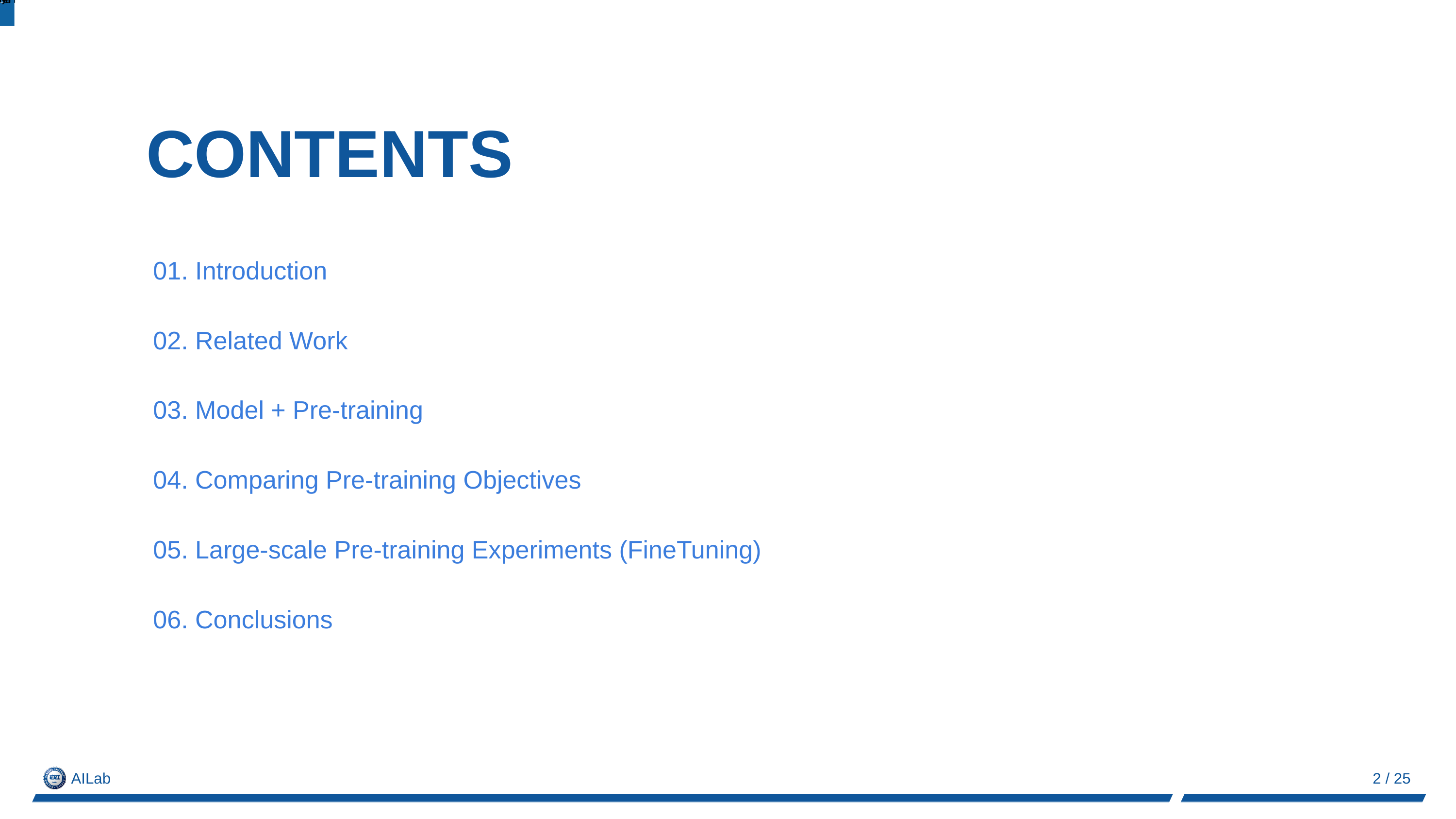

스레드

나중에

다이렉트 메시지

멘션 및 반응

초안 및 전송됨

캔버스

Slack Connect

파일

권예담나

4
김현우, 박소연, 이범석, 정윤아

2
박소연, 이범석

2023-1학기-딥러닝기초

2023-1학기-수강쟁탈전

2023-1학기-자연어세미나

2023-1학기-cse

2023-2학기-자연어세미나

2023-세미나-인공지능

2023-여름-선대세미나

거지방

세미나-chatgpt

아싸방

연구실-공지방

연구실-물품구입

연구실-신입생-2023-1

연구실-일상

코테-스터디

프로젝트-crc

세미나-자연어논문

세미나-generation-논문

연구실-물품관리

연구실-출결

연구실-행정

권기승

김건

김민지

김현우

박소연

박수빈

박해성

이범석

이상준

정윤아

조건희

Polly

앱 추가

CONTENTS
01. Introduction
02. Related Work
03. Model + Pre-training
04. Comparing Pre-training Objectives
05. Large-scale Pre-training Experiments (FineTuning)
06. Conclusions
2 / 25